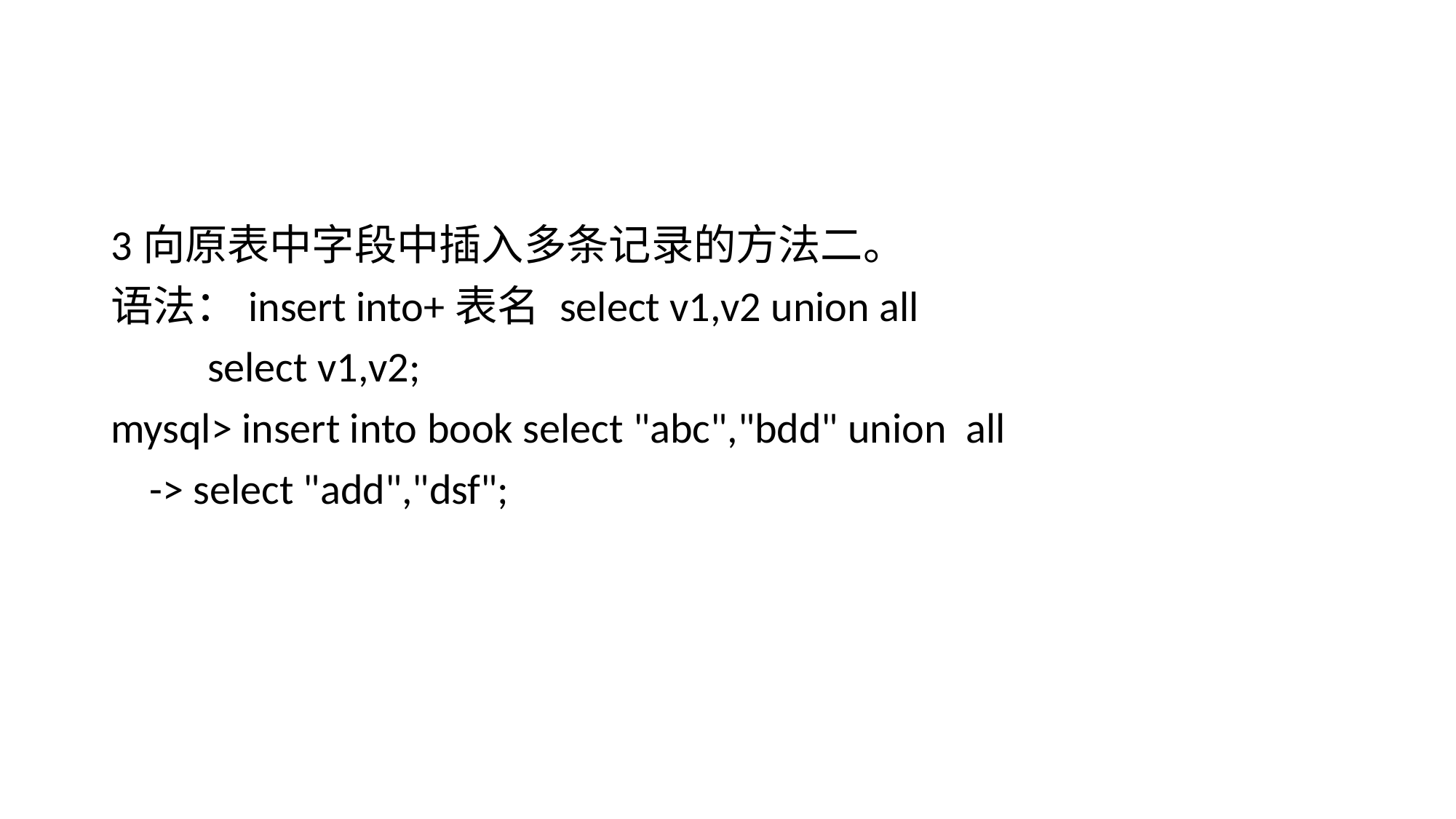

#
3向原表中字段中插入多条记录的方法二。
语法：insert into+表名 select v1,v2 union all
          select v1,v2;
mysql> insert into book select "abc","bdd" union  all
    -> select "add","dsf";